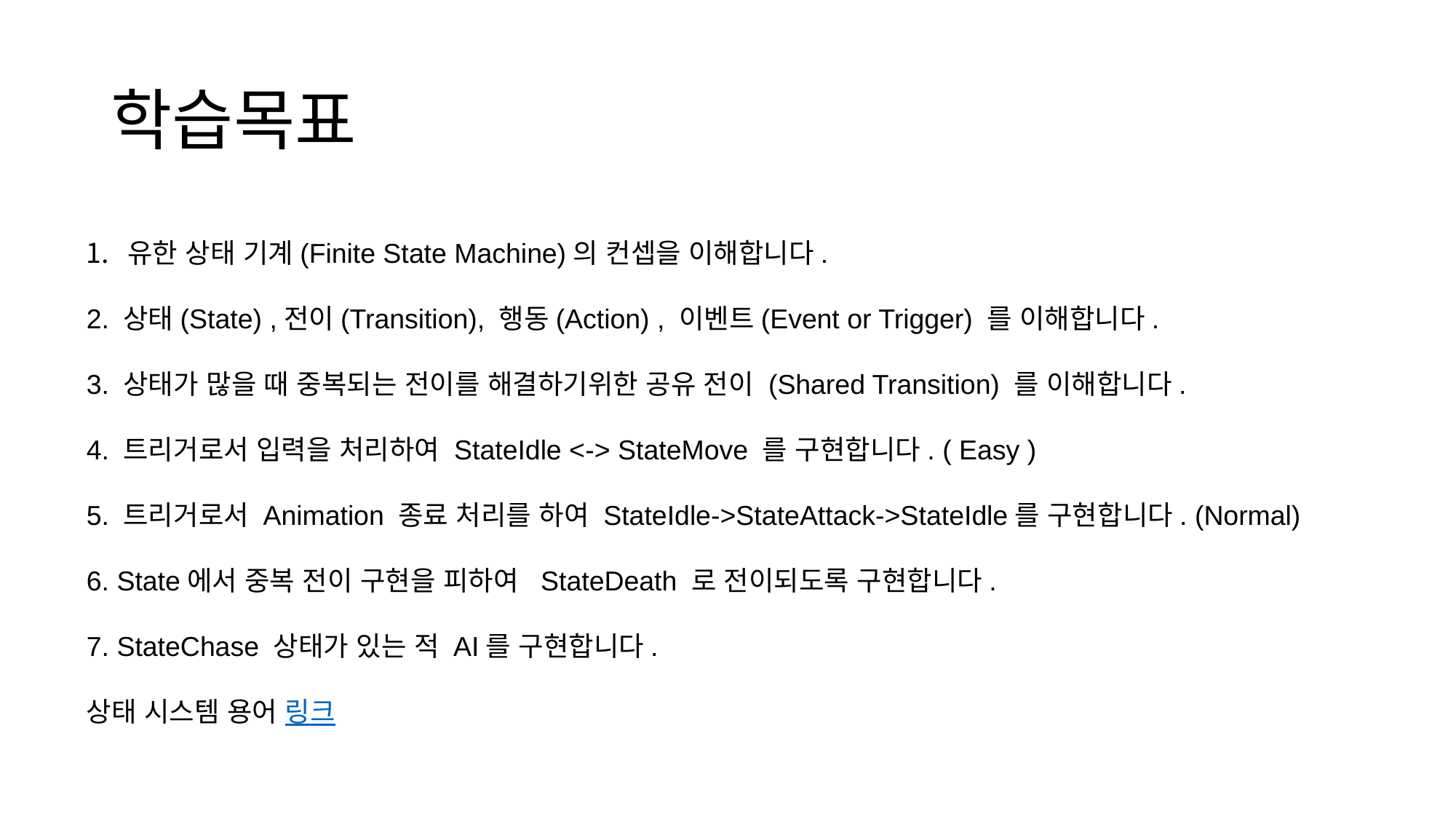

# 학습목표
유한 상태 기계(Finite State Machine)의 컨셉을 이해합니다.

2. 상태(State) ,전이(Transition), 행동(Action) , 이벤트(Event or Trigger) 를 이해합니다.

3. 상태가 많을 때 중복되는 전이를 해결하기위한 공유 전이 (Shared Transition) 를 이해합니다.

4. 트리거로서 입력을 처리하여 StateIdle <-> StateMove 를 구현합니다. ( Easy )

5. 트리거로서 Animation 종료 처리를 하여 StateIdle->StateAttack->StateIdle를 구현합니다. (Normal)

6. State에서 중복 전이 구현을 피하여  StateDeath 로 전이되도록 구현합니다.

7. StateChase 상태가 있는 적 AI를 구현합니다.

상태 시스템 용어 링크